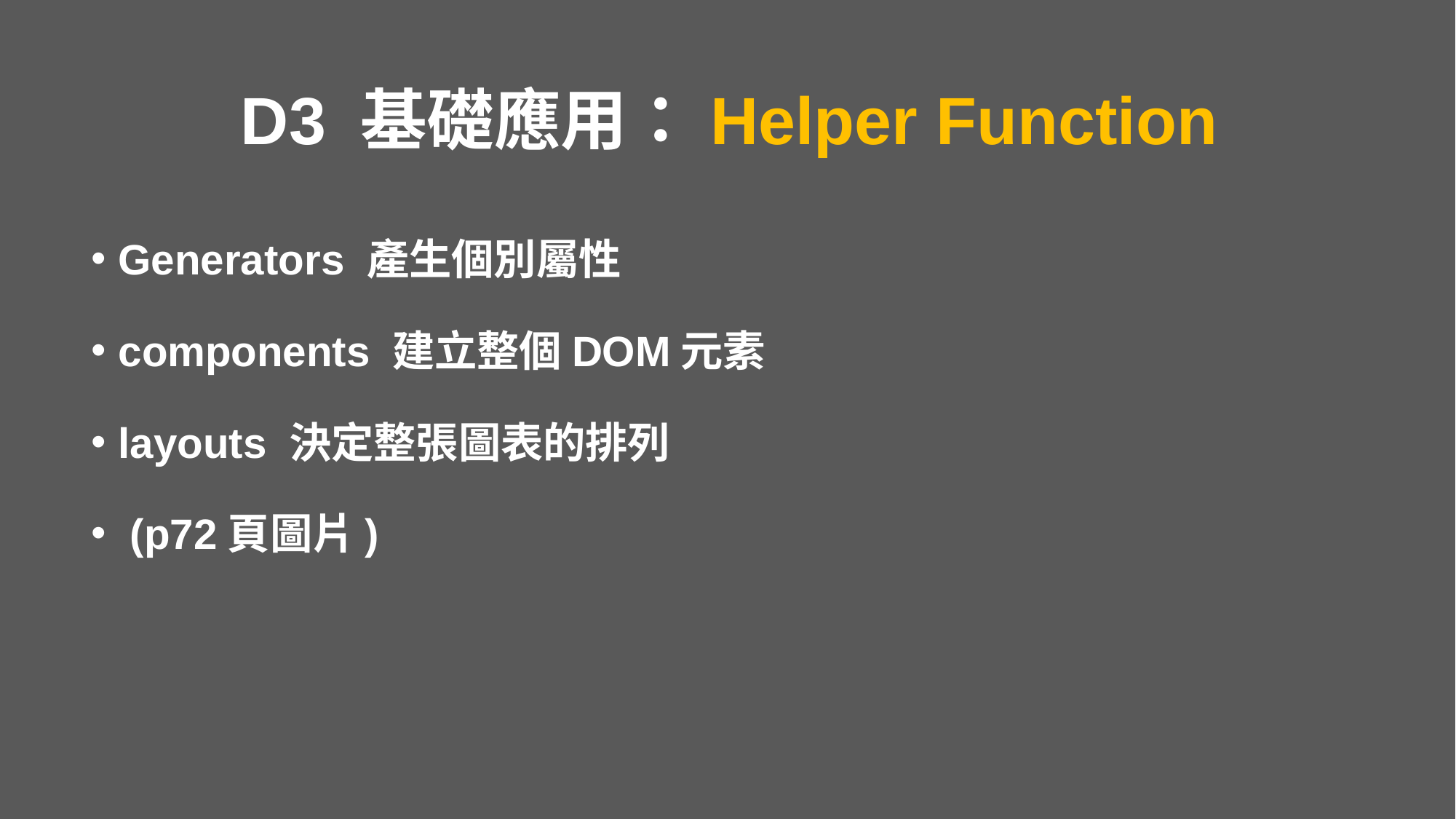

# D3 基礎應用：Helper Function
Generators 產生個別屬性
components 建立整個DOM元素
layouts 決定整張圖表的排列
 (p72頁圖片)